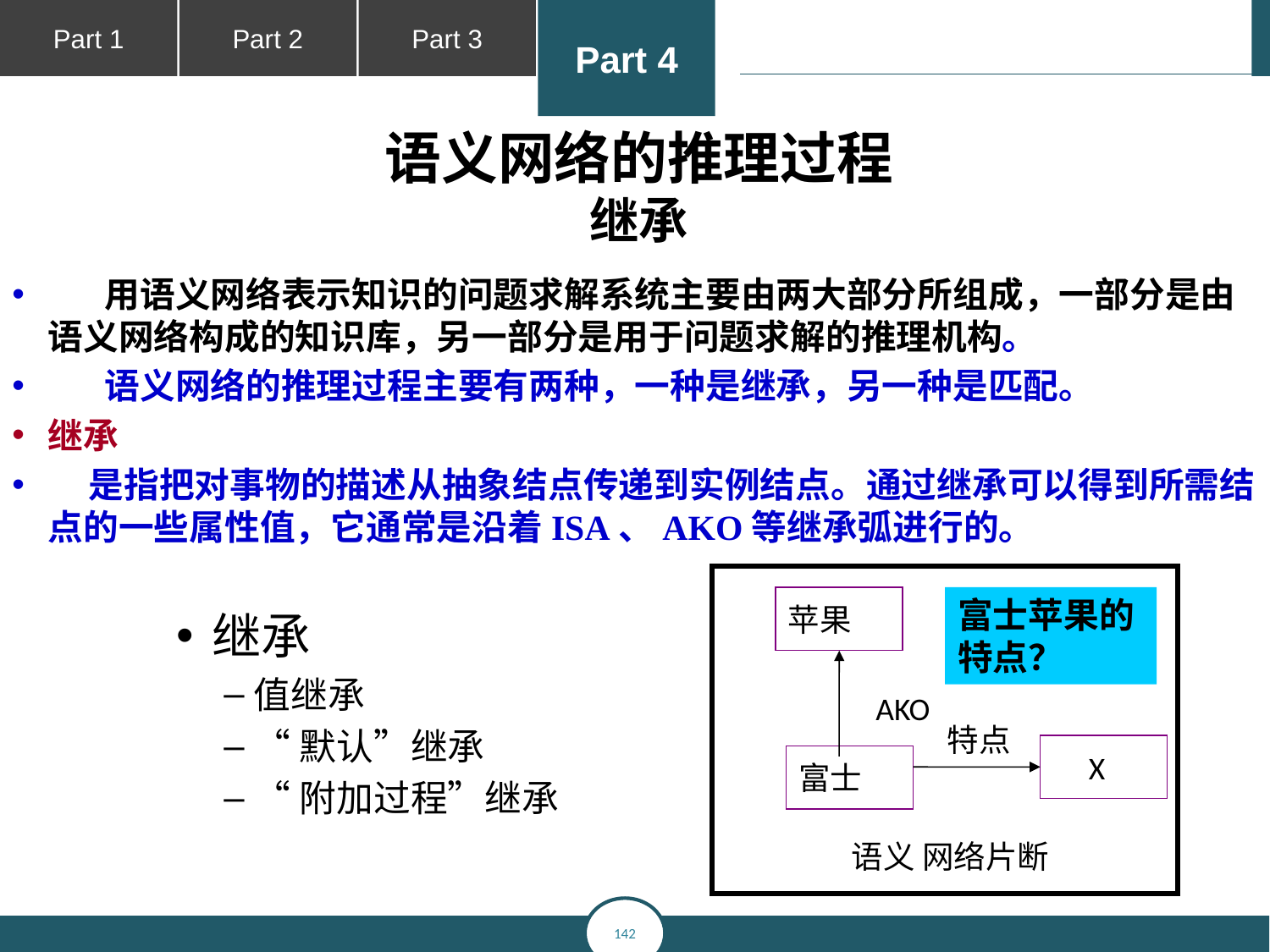

语义网络的推理过程
继承
      用语义网络表示知识的问题求解系统主要由两大部分所组成，一部分是由语义网络构成的知识库，另一部分是用于问题求解的推理机构。
      语义网络的推理过程主要有两种，一种是继承，另一种是匹配。
继承
    是指把对事物的描述从抽象结点传递到实例结点。通过继承可以得到所需结点的一些属性值，它通常是沿着ISA、AKO等继承弧进行的。

苹果
富士苹果的特点？
继承
值继承
“默认”继承
“附加过程”继承

AKO
特点
     X
富士

语义 网络片断